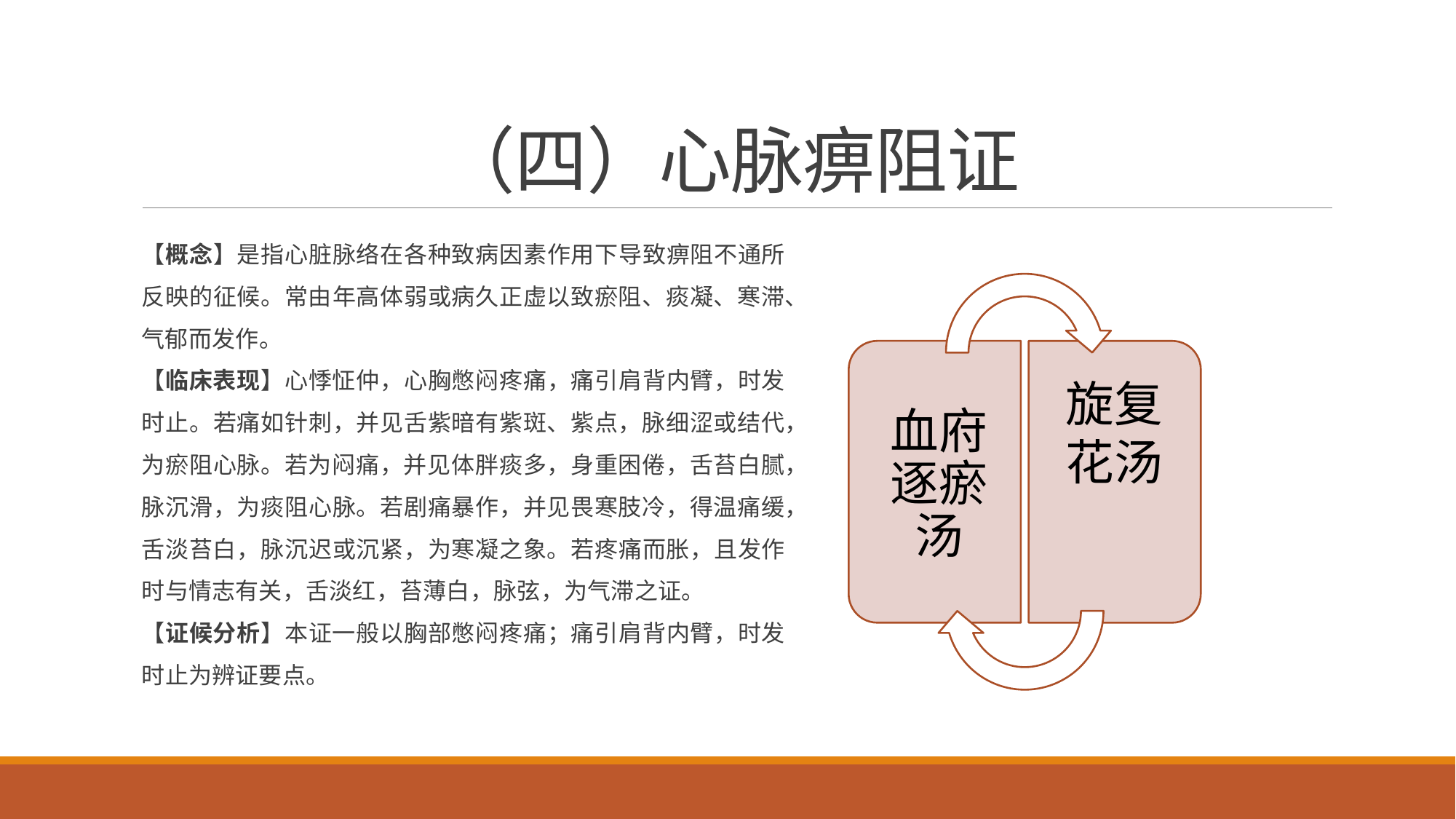

# （四）心脉痹阻证
【概念】是指心脏脉络在各种致病因素作用下导致痹阻不通所反映的征候。常由年高体弱或病久正虚以致瘀阻、痰凝、寒滞、气郁而发作。
【临床表现】心悸怔仲，心胸憋闷疼痛，痛引肩背内臂，时发时止。若痛如针刺，并见舌紫暗有紫斑、紫点，脉细涩或结代，为瘀阻心脉。若为闷痛，并见体胖痰多，身重困倦，舌苔白腻，脉沉滑，为痰阻心脉。若剧痛暴作，并见畏寒肢冷，得温痛缓，舌淡苔白，脉沉迟或沉紧，为寒凝之象。若疼痛而胀，且发作时与情志有关，舌淡红，苔薄白，脉弦，为气滞之证。
【证候分析】本证一般以胸部憋闷疼痛；痛引肩背内臂，时发时止为辨证要点。
血府逐瘀汤
旋复花汤